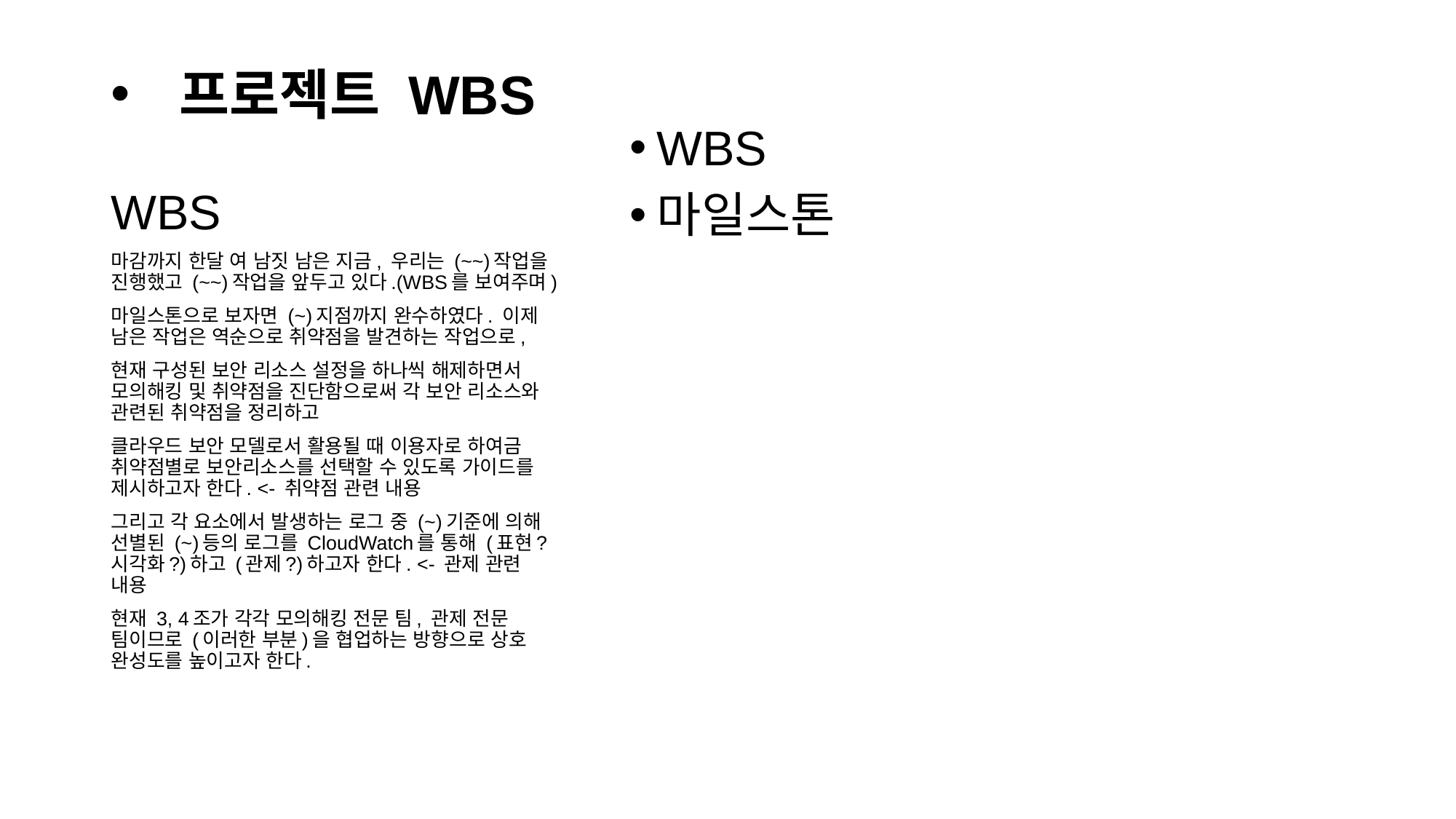

# WBS
프로젝트 WBS
WBS
마일스톤
마감까지 한달 여 남짓 남은 지금, 우리는 (~~)작업을 진행했고 (~~)작업을 앞두고 있다.(WBS를 보여주며)
마일스톤으로 보자면 (~)지점까지 완수하였다. 이제 남은 작업은 역순으로 취약점을 발견하는 작업으로,
현재 구성된 보안 리소스 설정을 하나씩 해제하면서 모의해킹 및 취약점을 진단함으로써 각 보안 리소스와 관련된 취약점을 정리하고
클라우드 보안 모델로서 활용될 때 이용자로 하여금 취약점별로 보안리소스를 선택할 수 있도록 가이드를 제시하고자 한다. <- 취약점 관련 내용
그리고 각 요소에서 발생하는 로그 중 (~)기준에 의해 선별된 (~)등의 로그를 CloudWatch를 통해 (표현?시각화?)하고 (관제?)하고자 한다. <- 관제 관련 내용
현재 3, 4조가 각각 모의해킹 전문 팀, 관제 전문 팀이므로 (이러한 부분)을 협업하는 방향으로 상호 완성도를 높이고자 한다.